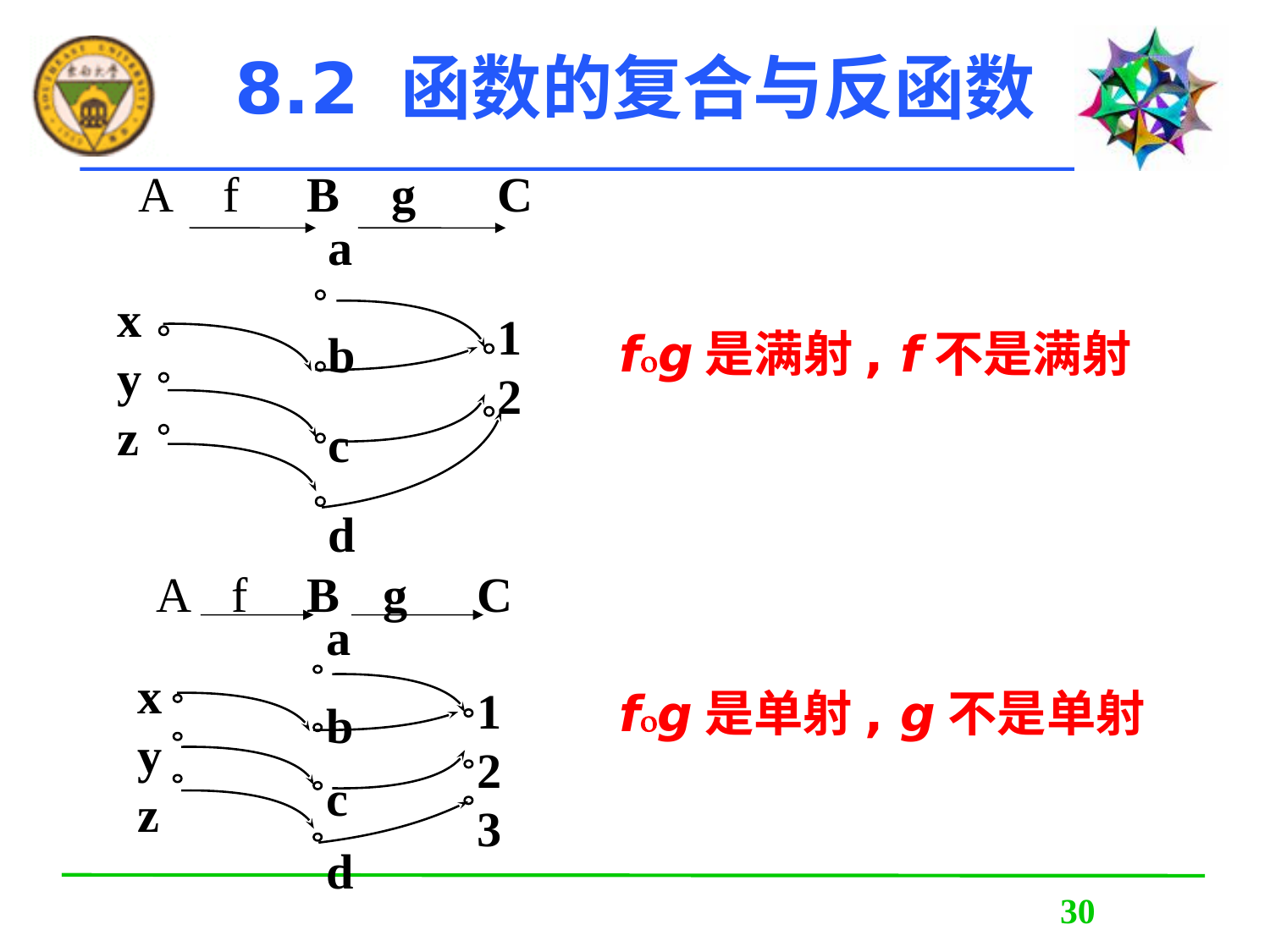

# 8.2 函数的复合与反函数
A
f
B
g
C
a

x
y
z

1
2
b

c

d

fοg是满射, f不是满射
A
f
B
g
C
a

x
y
z

1
2
3
b

c

d

fοg是单射, g不是单射